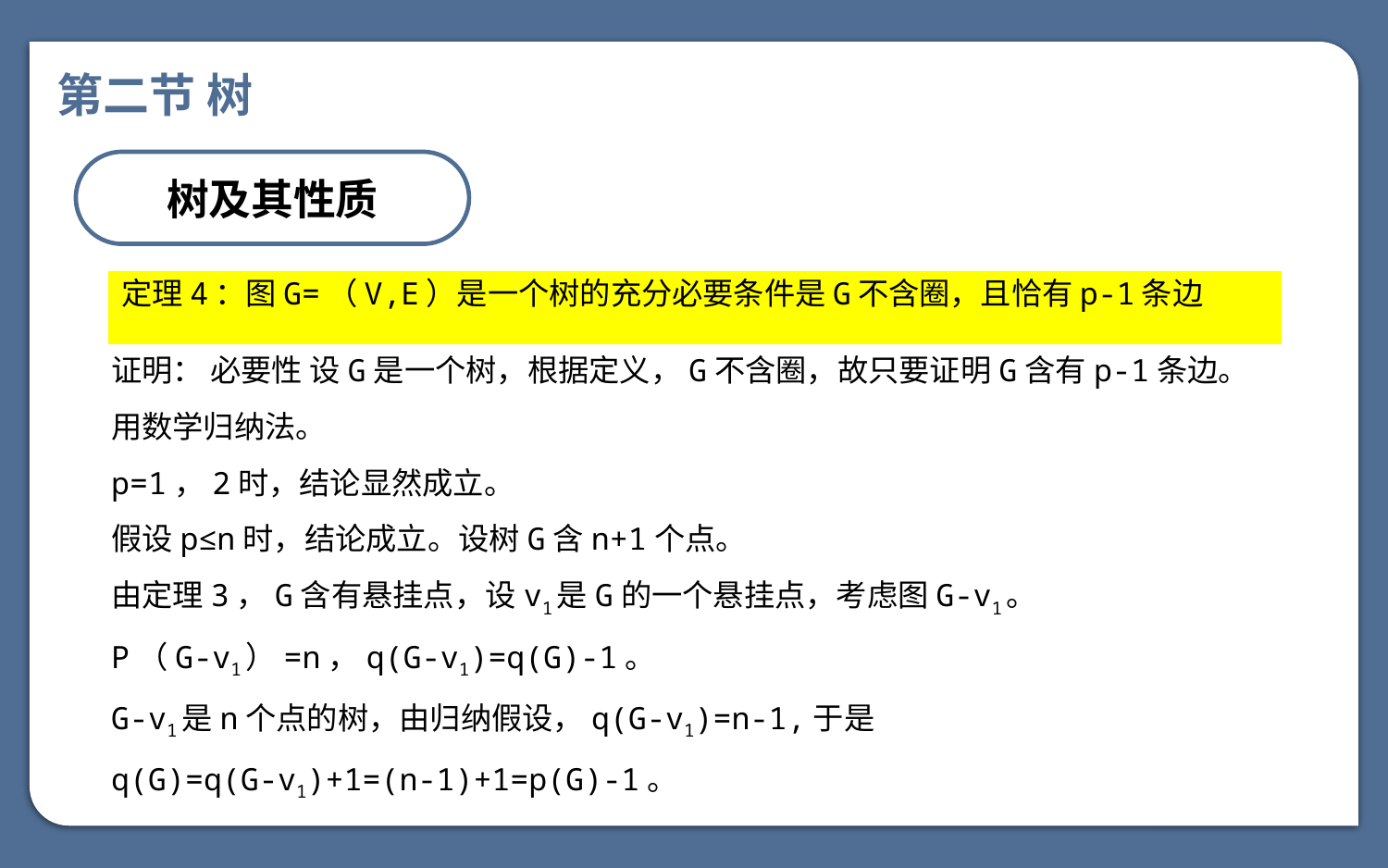

第二节 树
树及其性质
定理4：图G=（V,E）是一个树的充分必要条件是G不含圈，且恰有p-1条边
证明： 必要性 设G是一个树，根据定义，G不含圈，故只要证明G含有p-1条边。
用数学归纳法。
p=1，2时，结论显然成立。
假设p≤n时，结论成立。设树G含n+1个点。
由定理3，G含有悬挂点，设v1是G的一个悬挂点，考虑图G-v1。
P（G-v1）=n，q(G-v1)=q(G)-1。
G-v1是n个点的树，由归纳假设，q(G-v1)=n-1,于是
q(G)=q(G-v1)+1=(n-1)+1=p(G)-1。